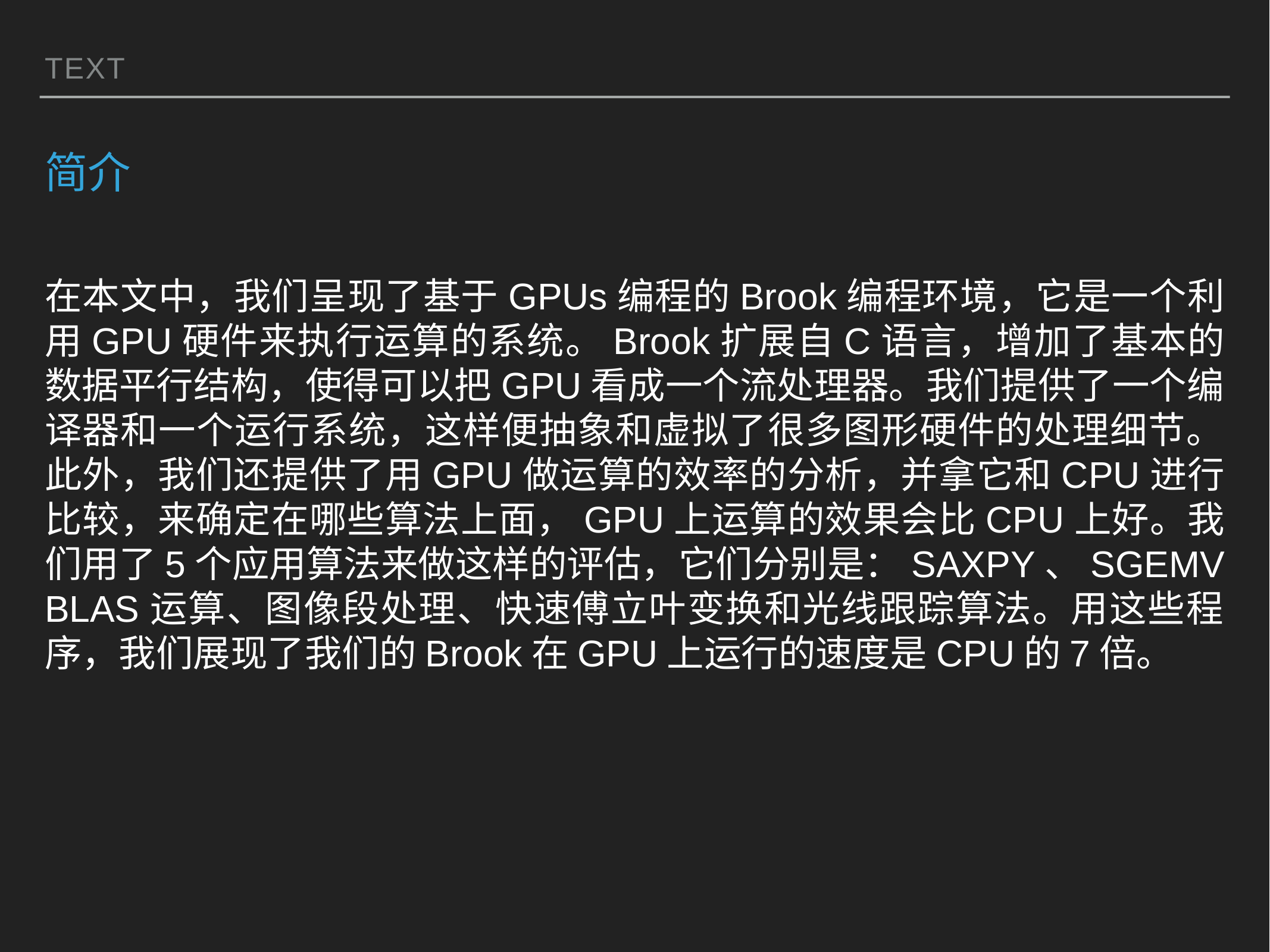

Text
# 简介
在本文中，我们呈现了基于GPUs编程的Brook编程环境，它是一个利用GPU硬件来执行运算的系统。Brook扩展自C语言，增加了基本的数据平行结构，使得可以把GPU看成一个流处理器。我们提供了一个编译器和一个运行系统，这样便抽象和虚拟了很多图形硬件的处理细节。此外，我们还提供了用GPU做运算的效率的分析，并拿它和CPU进行比较，来确定在哪些算法上面，GPU上运算的效果会比CPU上好。我们用了5个应用算法来做这样的评估，它们分别是：SAXPY、SGEMV BLAS运算、图像段处理、快速傅立叶变换和光线跟踪算法。用这些程序，我们展现了我们的Brook在GPU上运行的速度是CPU的7倍。